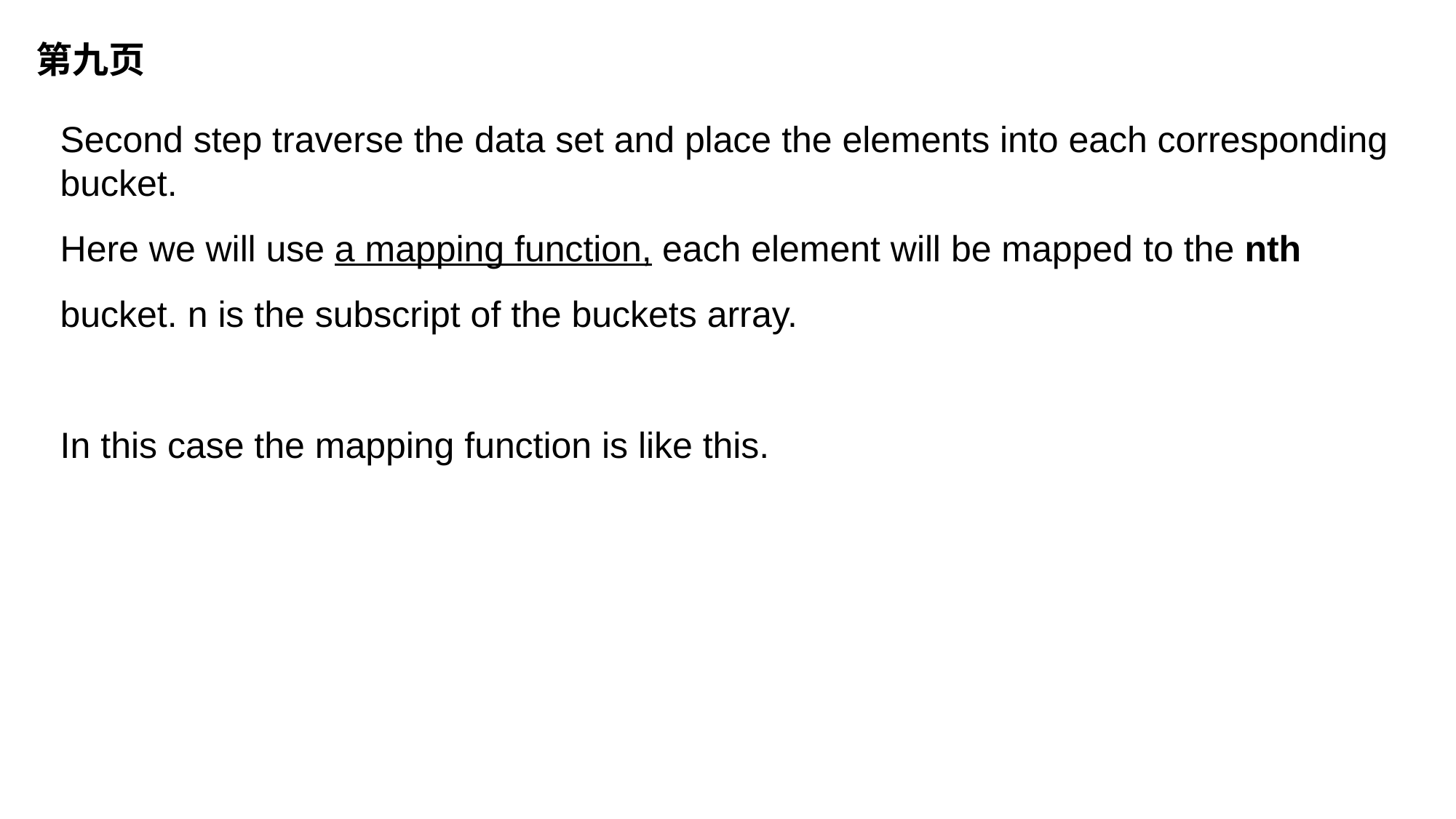

第九页
Second step traverse the data set and place the elements into each corresponding bucket.
Here we will use a mapping function, each element will be mapped to the nth bucket. n is the subscript of the buckets array.

In this case the mapping function is like this.